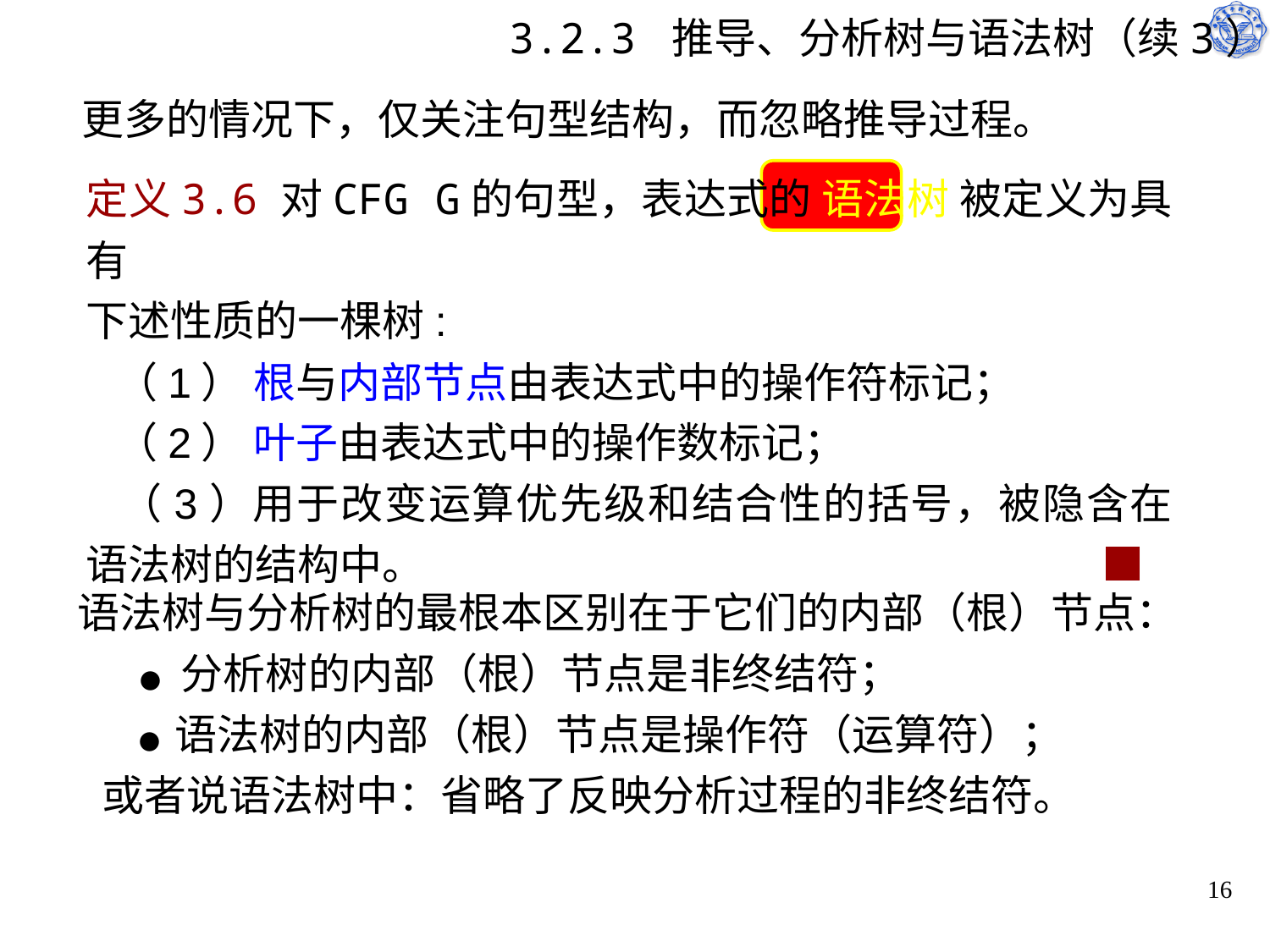

# 3.2.3 推导、分析树与语法树（续3）
更多的情况下，仅关注句型结构，而忽略推导过程。
定义3.6 对CFG G的句型，表达式的 语法树 被定义为具有
下述性质的一棵树:
  （1） 根与内部节点由表达式中的操作符标记；
  （2） 叶子由表达式中的操作数标记；
  （3）用于改变运算优先级和结合性的括号，被隐含在语法树的结构中。				 		■

语法树与分析树的最根本区别在于它们的内部（根）节点：
    ● 分析树的内部（根）节点是非终结符；
        ●  语法树的内部（根）节点是操作符（运算符）；
或者说语法树中：省略了反映分析过程的非终结符。
16